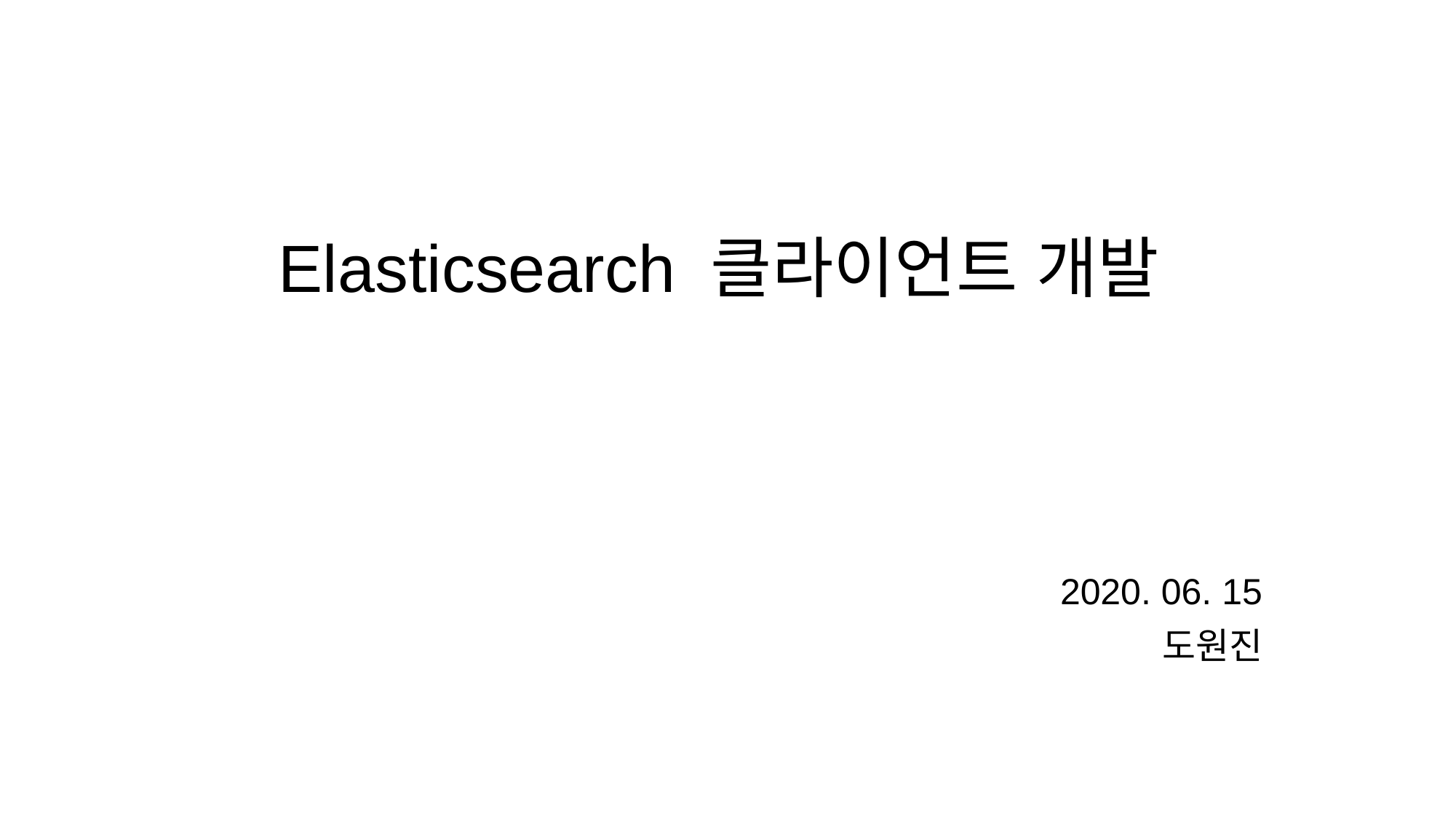

# Elasticsearch 클라이언트 개발
2020. 06. 15
도원진